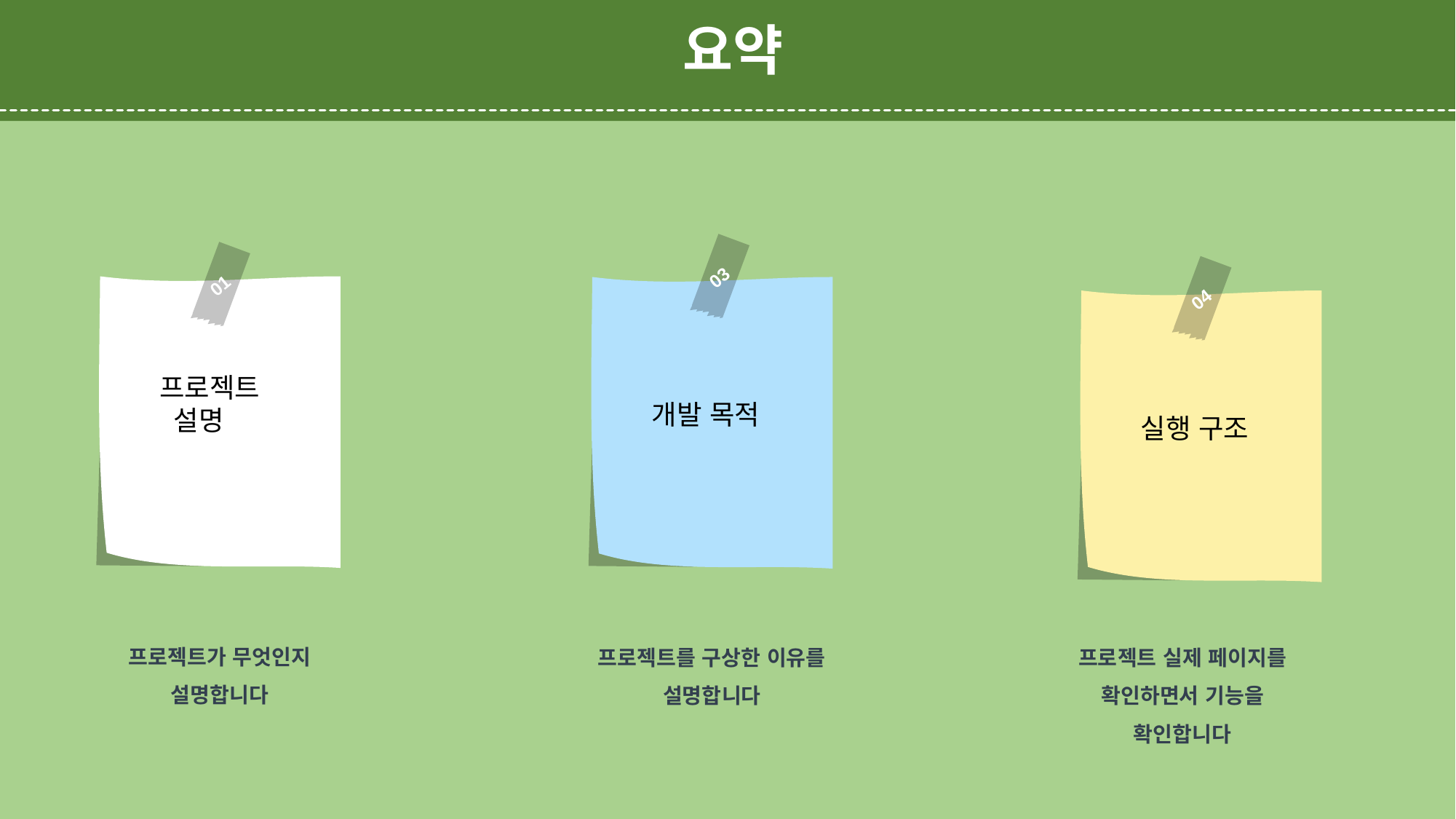

요약
03
01
04

프로젝트
 설명
개발 목적
실행 구조

프로젝트가 무엇인지 설명합니다

프로젝트를 구상한 이유를 설명합니다

프로젝트 실제 페이지를 확인하면서 기능을 확인합니다